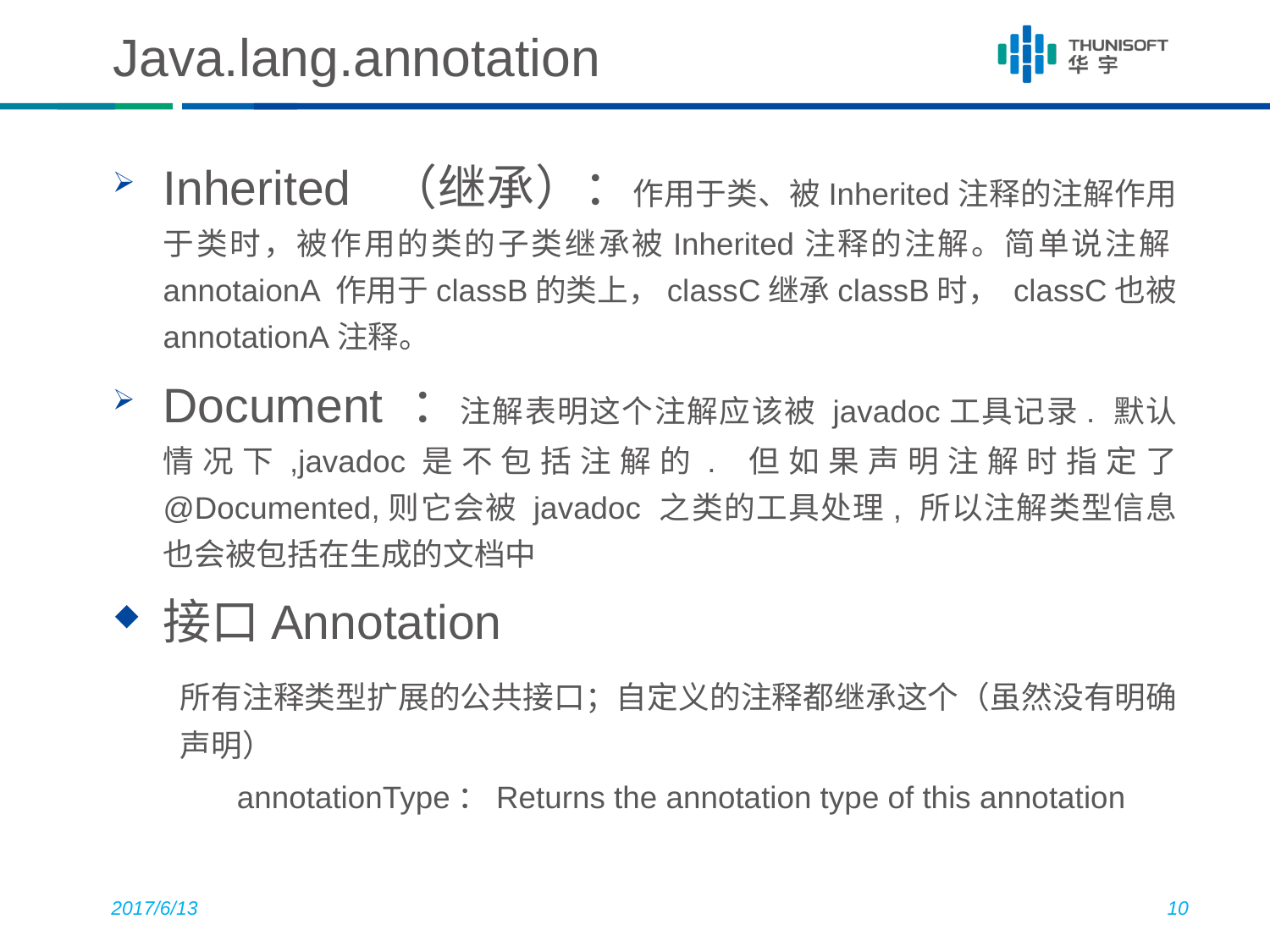

# Java.lang.annotation
Inherited  （继承）：作用于类、被Inherited注释的注解作用于类时，被作用的类的子类继承被Inherited注释的注解。简单说注解annotaionA 作用于classB的类上，classC继承classB时， classC也被annotationA注释。
Document ：注解表明这个注解应该被 javadoc工具记录. 默认情况下,javadoc是不包括注解的. 但如果声明注解时指定了 @Documented,则它会被 javadoc 之类的工具处理, 所以注解类型信息也会被包括在生成的文档中
接口Annotation
	所有注释类型扩展的公共接口；自定义的注释都继承这个（虽然没有明确声明）
	annotationType：Returns the annotation type of this annotation

2017/6/13
10